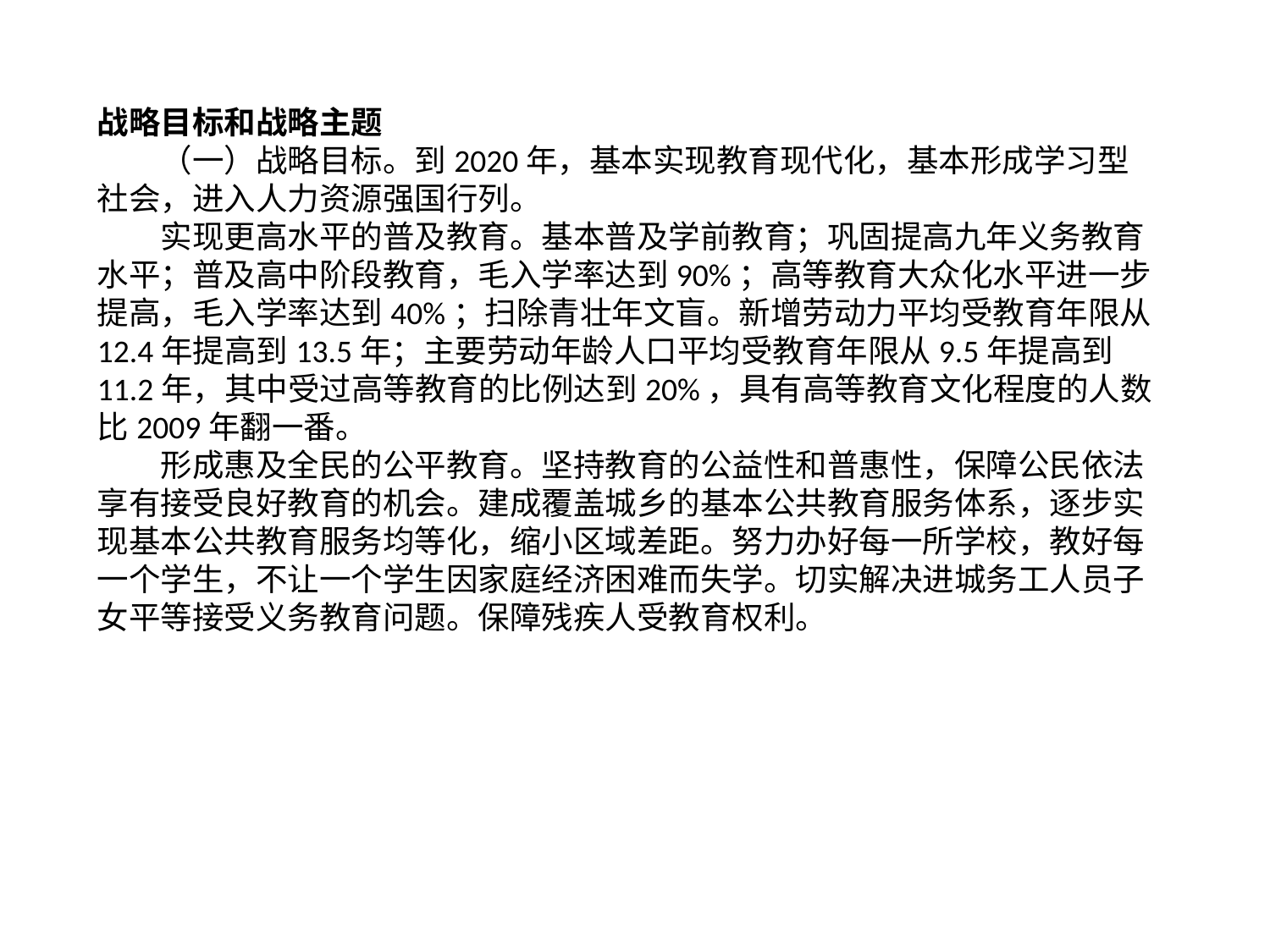

战略目标和战略主题
　　（一）战略目标。到2020年，基本实现教育现代化，基本形成学习型社会，进入人力资源强国行列。
　　实现更高水平的普及教育。基本普及学前教育；巩固提高九年义务教育水平；普及高中阶段教育，毛入学率达到90%；高等教育大众化水平进一步提高，毛入学率达到40%；扫除青壮年文盲。新增劳动力平均受教育年限从12.4年提高到13.5年；主要劳动年龄人口平均受教育年限从9.5年提高到11.2年，其中受过高等教育的比例达到20%，具有高等教育文化程度的人数比2009年翻一番。
　　形成惠及全民的公平教育。坚持教育的公益性和普惠性，保障公民依法享有接受良好教育的机会。建成覆盖城乡的基本公共教育服务体系，逐步实现基本公共教育服务均等化，缩小区域差距。努力办好每一所学校，教好每一个学生，不让一个学生因家庭经济困难而失学。切实解决进城务工人员子女平等接受义务教育问题。保障残疾人受教育权利。